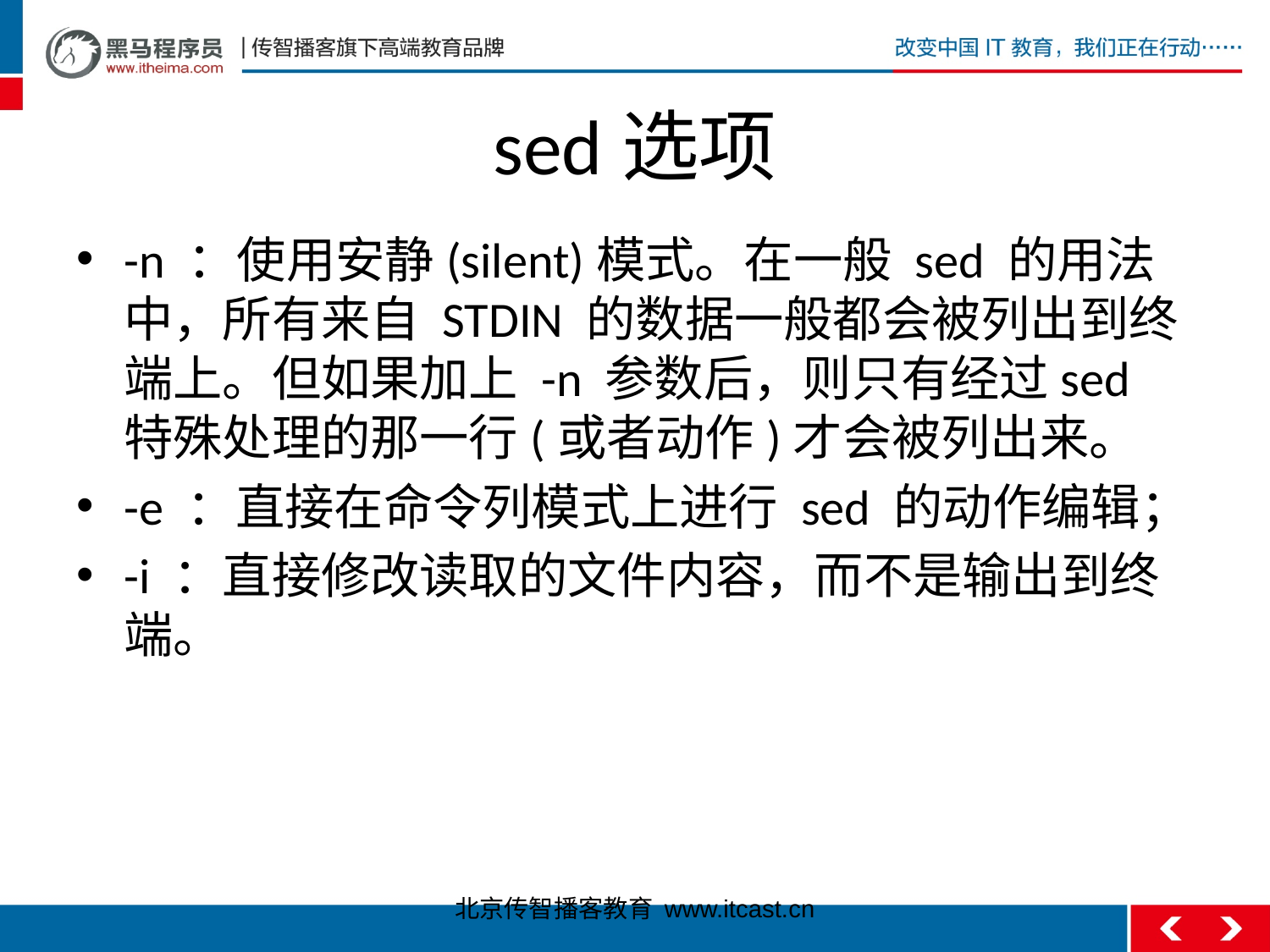

# sed选项
-n ：使用安静(silent)模式。在一般 sed 的用法中，所有来自 STDIN 的数据一般都会被列出到终端上。但如果加上 -n 参数后，则只有经过sed 特殊处理的那一行(或者动作)才会被列出来。
-e ：直接在命令列模式上进行 sed 的动作编辑；
-i ：直接修改读取的文件内容，而不是输出到终端。
北京传智播客教育 www.itcast.cn